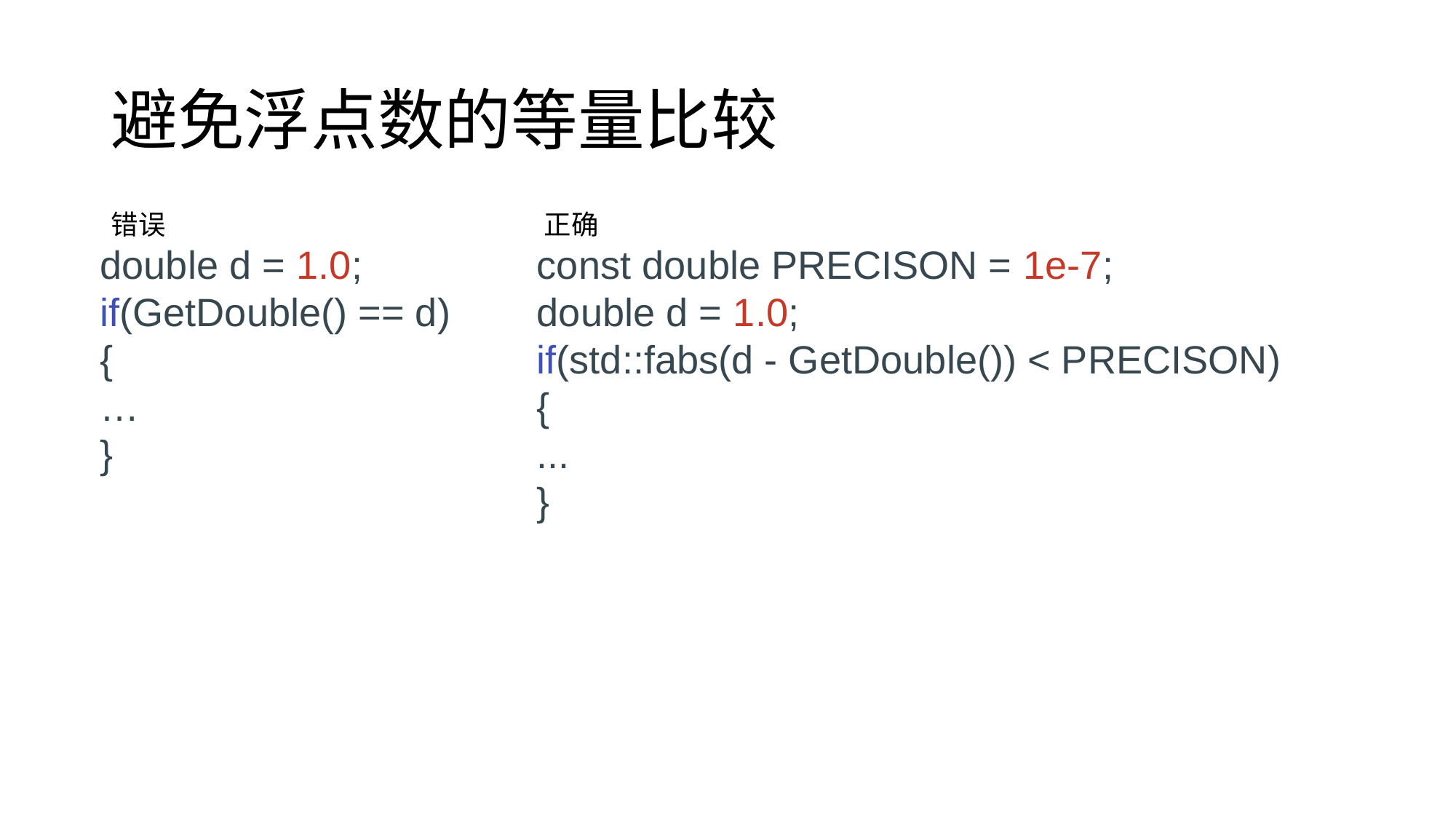

# 避免浮点数的等量比较
错误
正确
double d = 1.0;
if(GetDouble() == d)
{
…
}
const double PRECISON = 1e-7;
double d = 1.0;
if(std::fabs(d - GetDouble()) < PRECISON)
{
...
}